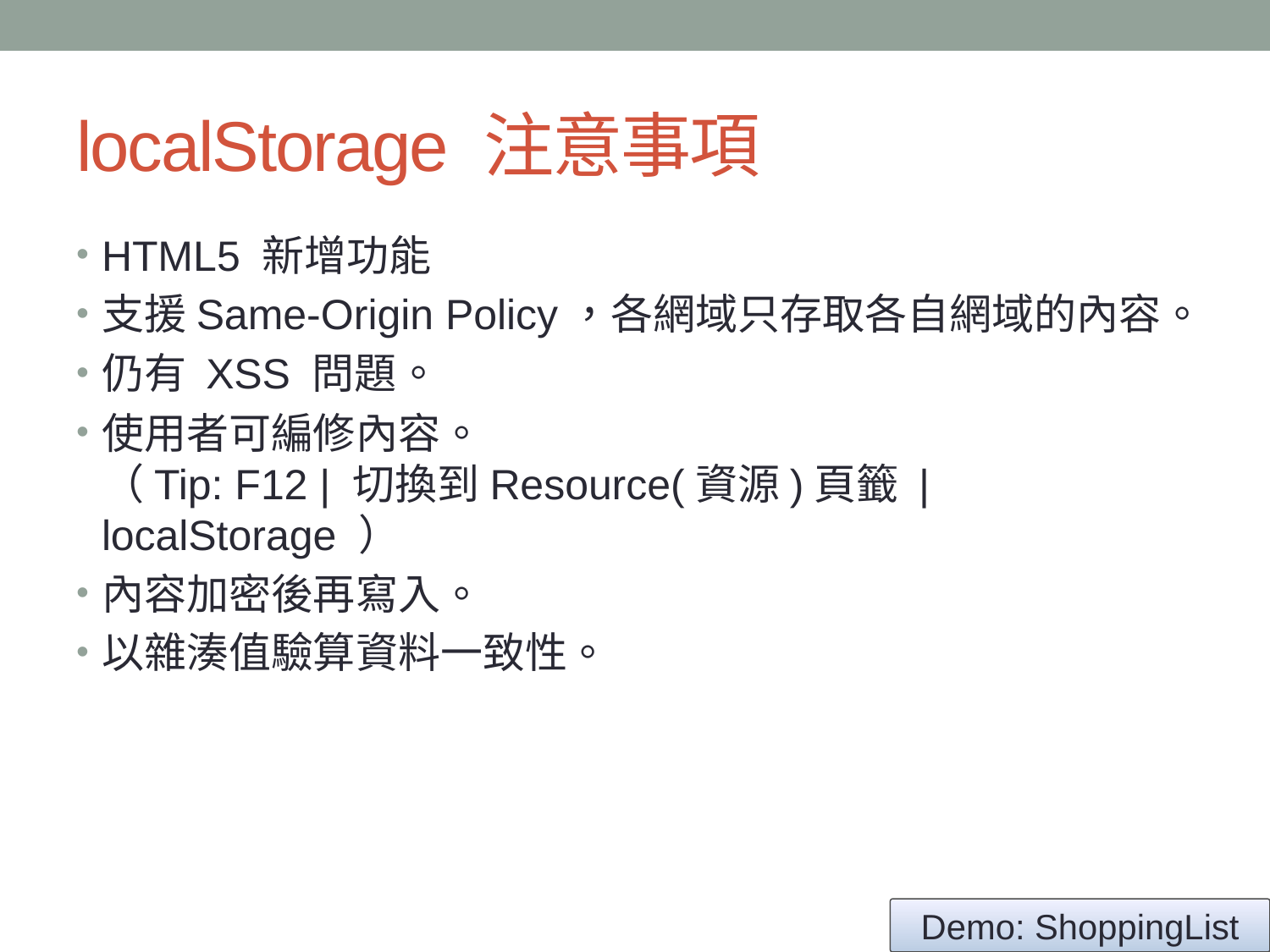

# localStorage 注意事項
HTML5 新增功能
支援Same-Origin Policy，各網域只存取各自網域的內容。
仍有 XSS 問題。
使用者可編修內容。
（Tip: F12 | 切換到Resource(資源)頁籤 | localStorage ）
內容加密後再寫入。
以雜湊值驗算資料一致性。

Demo: ShoppingList